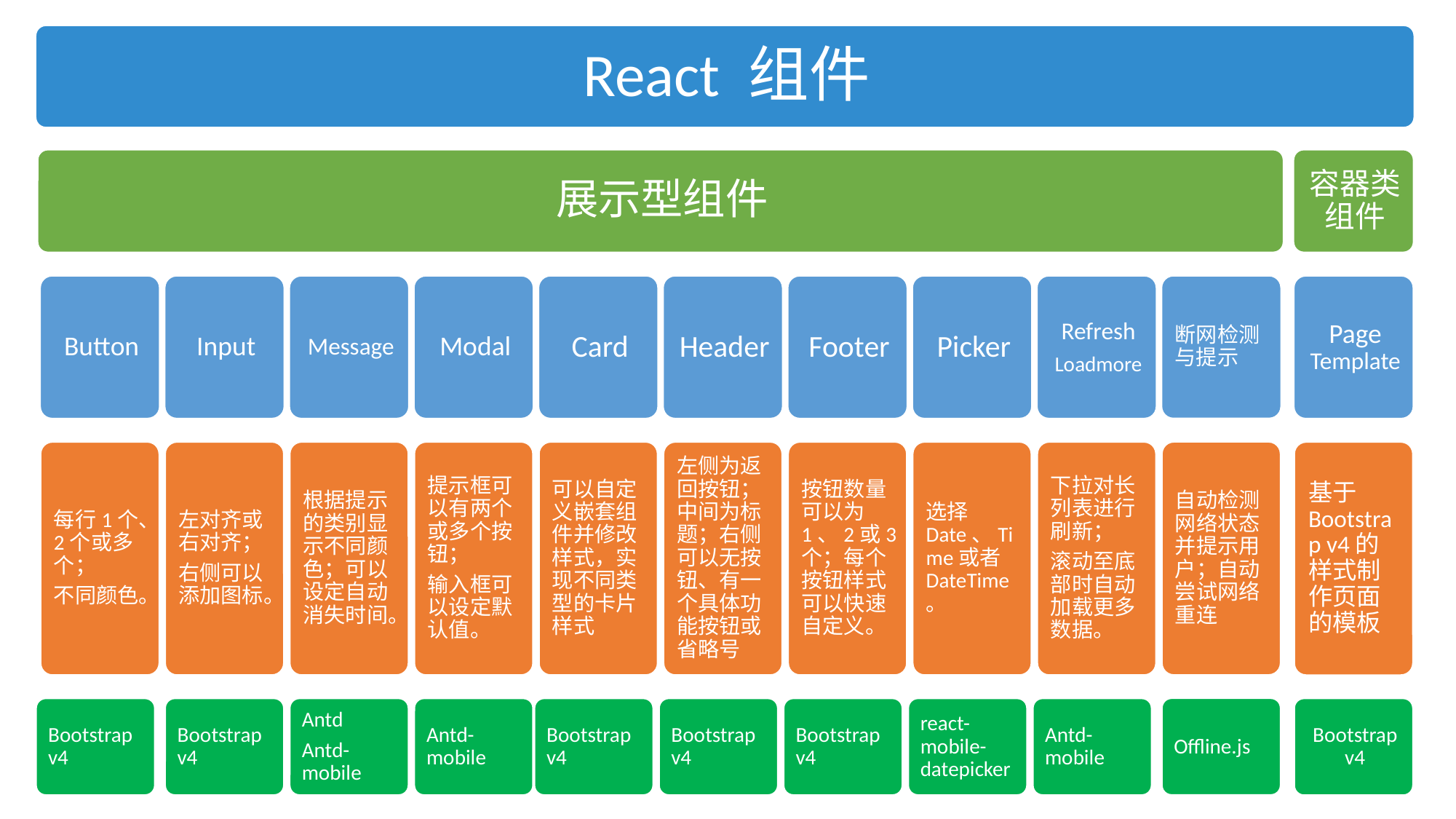

React 组件
展示型组件
Button
每行1个、2个或多个；
不同颜色。
Bootstrap v4
Input
左对齐或右对齐；
右侧可以添加图标。
Bootstrap v4
Message
根据提示的类别显示不同颜色；可以设定自动消失时间。
Antd
Antd-mobile
Modal
提示框可以有两个或多个按钮；
输入框可以设定默认值。
Antd-mobile
Card
可以自定义嵌套组件并修改样式，实现不同类型的卡片样式
Bootstrap v4
Header
左侧为返回按钮；中间为标题；右侧可以无按钮、有一个具体功能按钮或省略号
Bootstrap v4
Footer
按钮数量可以为1、2或3个；每个按钮样式可以快速自定义。
Bootstrap v4
Picker
选择Date、Time或者DateTime。
react-mobile-datepicker
Refresh
Loadmore
下拉对长列表进行刷新；
滚动至底部时自动加载更多数据。
Antd-mobile
断网检测与提示
自动检测网络状态并提示用户；自动尝试网络重连
Offline.js
容器类组件
Page Template
基于Bootstrap v4的样式制作页面的模板
Bootstrap v4